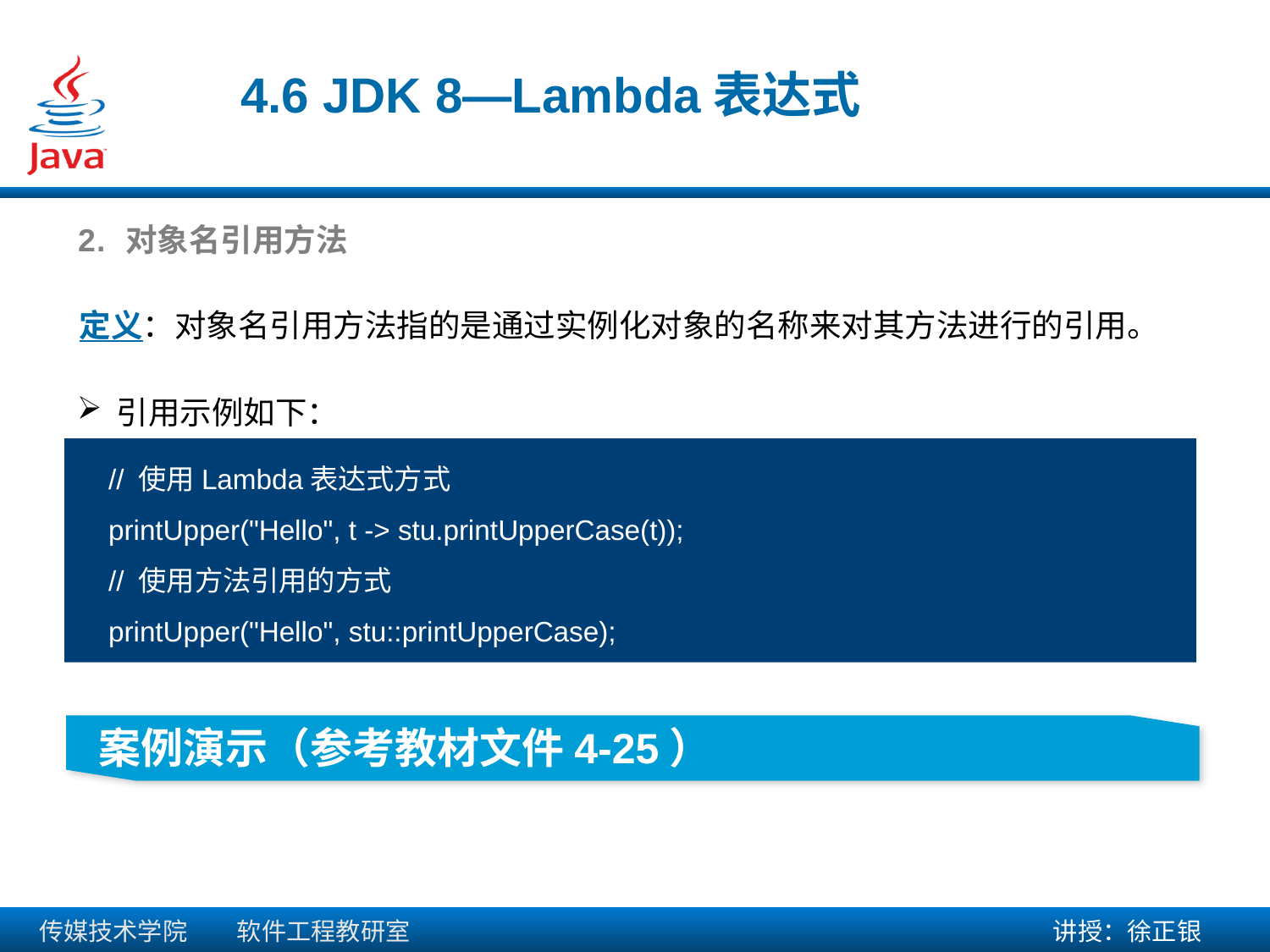

4.6 JDK 8—Lambda表达式
对象名引用方法
定义：对象名引用方法指的是通过实例化对象的名称来对其方法进行的引用。
引用示例如下：
    // 使用Lambda表达式方式
    printUpper("Hello", t -> stu.printUpperCase(t));
    // 使用方法引用的方式
    printUpper("Hello", stu::printUpperCase);
 案例演示（参考教材文件4-25）